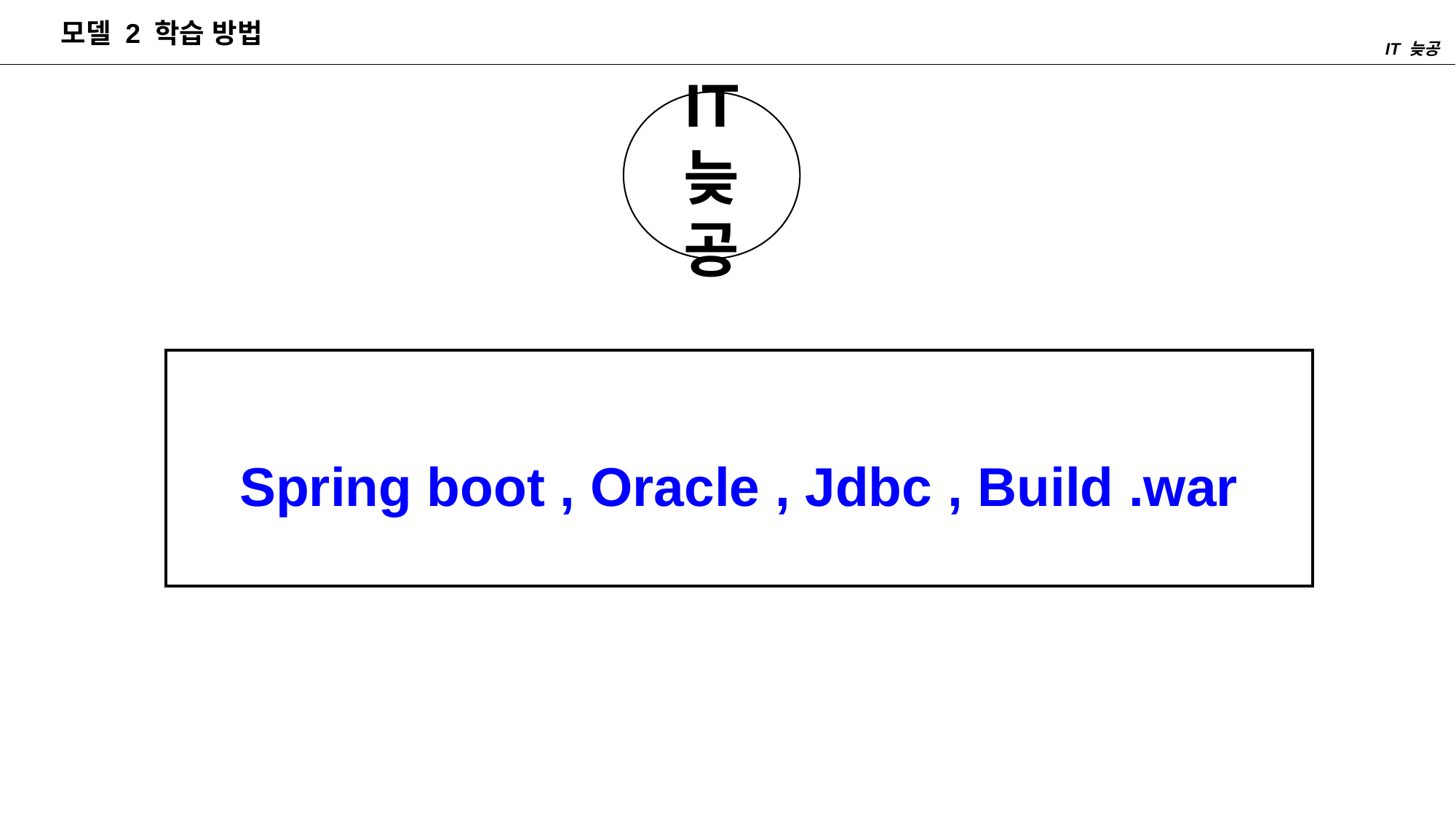

모델 2 학습 방법
IT 늦공
IT
늦공
Spring boot , Oracle , Jdbc , Build .war